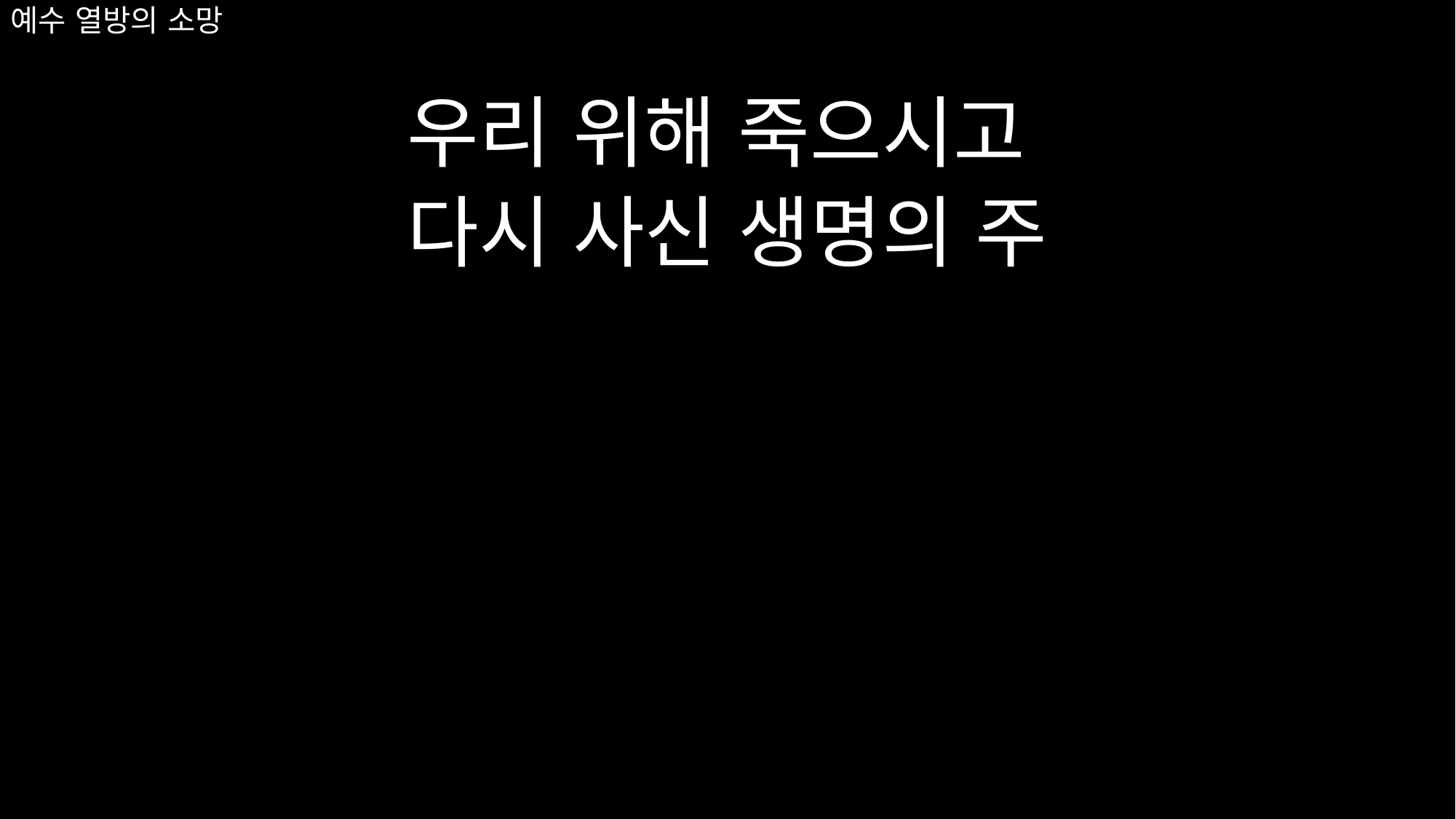

# 예수 열방의 소망
우리 위해 죽으시고
다시 사신 생명의 주